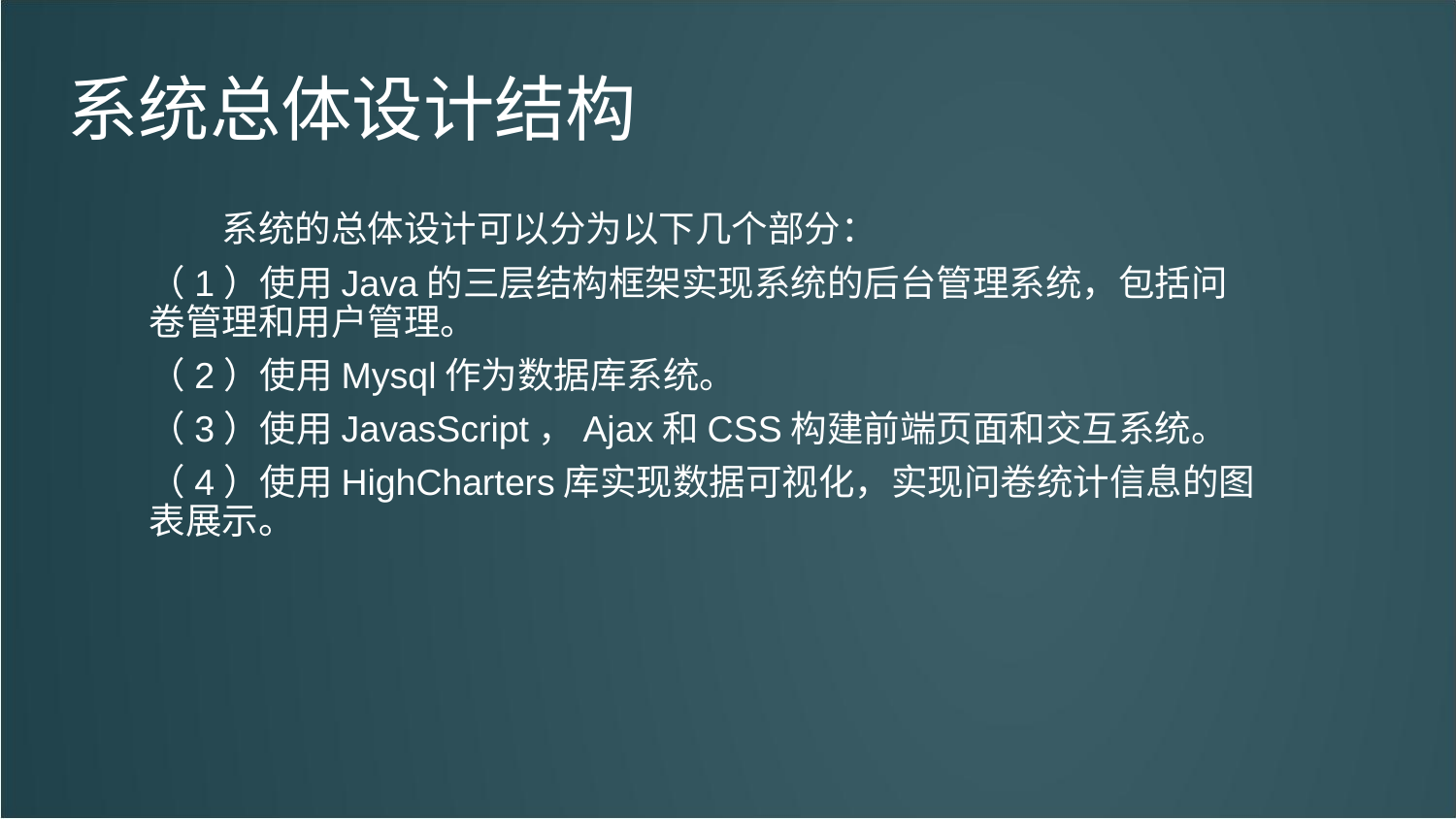

# 系统总体设计结构
系统的总体设计可以分为以下几个部分：
（1）使用Java的三层结构框架实现系统的后台管理系统，包括问卷管理和用户管理。
（2）使用Mysql作为数据库系统。
（3）使用JavasScript，Ajax和CSS构建前端页面和交互系统。
（4）使用HighCharters库实现数据可视化，实现问卷统计信息的图表展示。